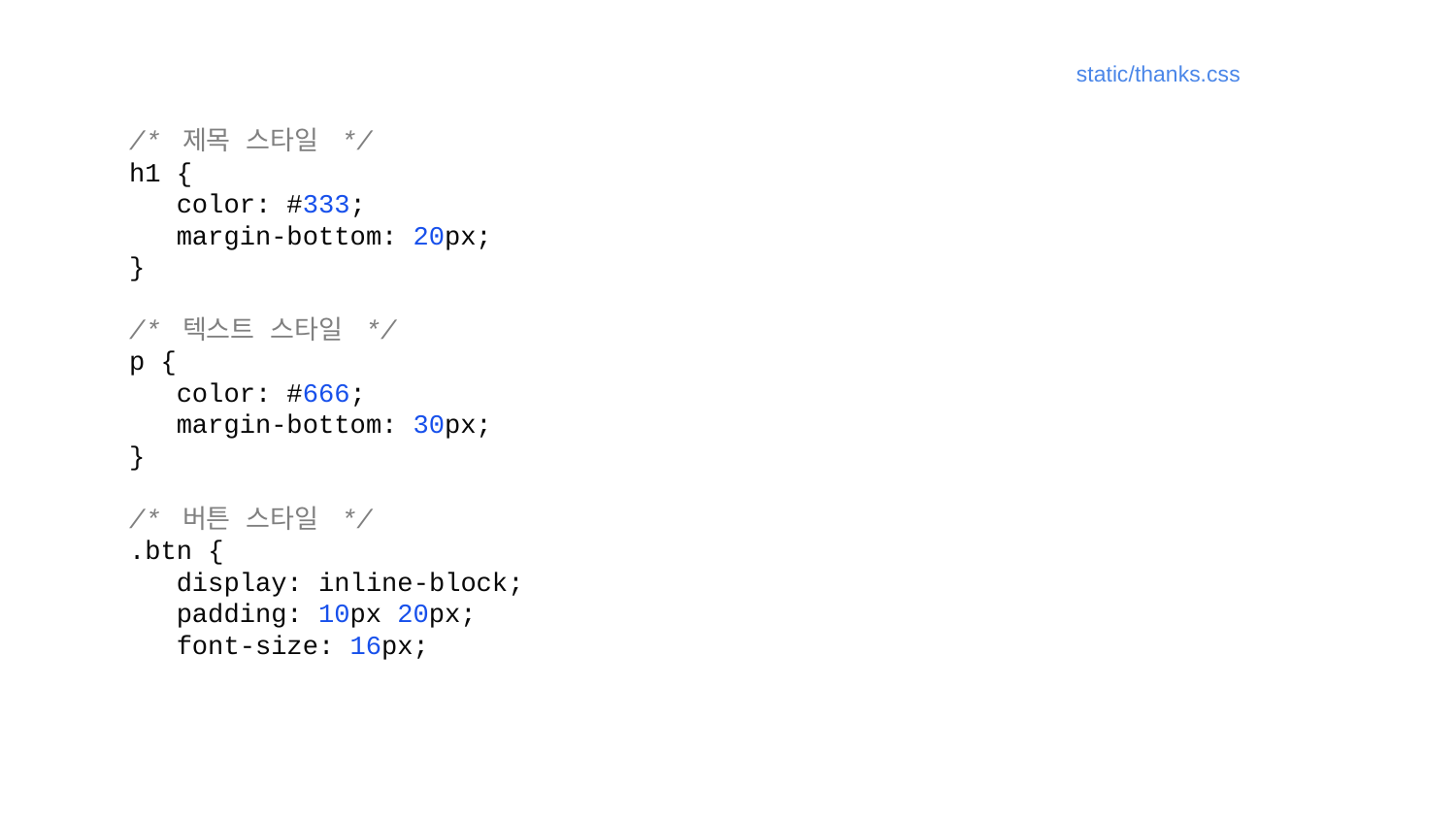

static/thanks.css

/* 제목 스타일 */
h1 {
   color: #333;
   margin-bottom: 20px;
}

/* 텍스트 스타일 */
p {
   color: #666;
   margin-bottom: 30px;
}

/* 버튼 스타일 */
.btn {
   display: inline-block;
   padding: 10px 20px;
   font-size: 16px;